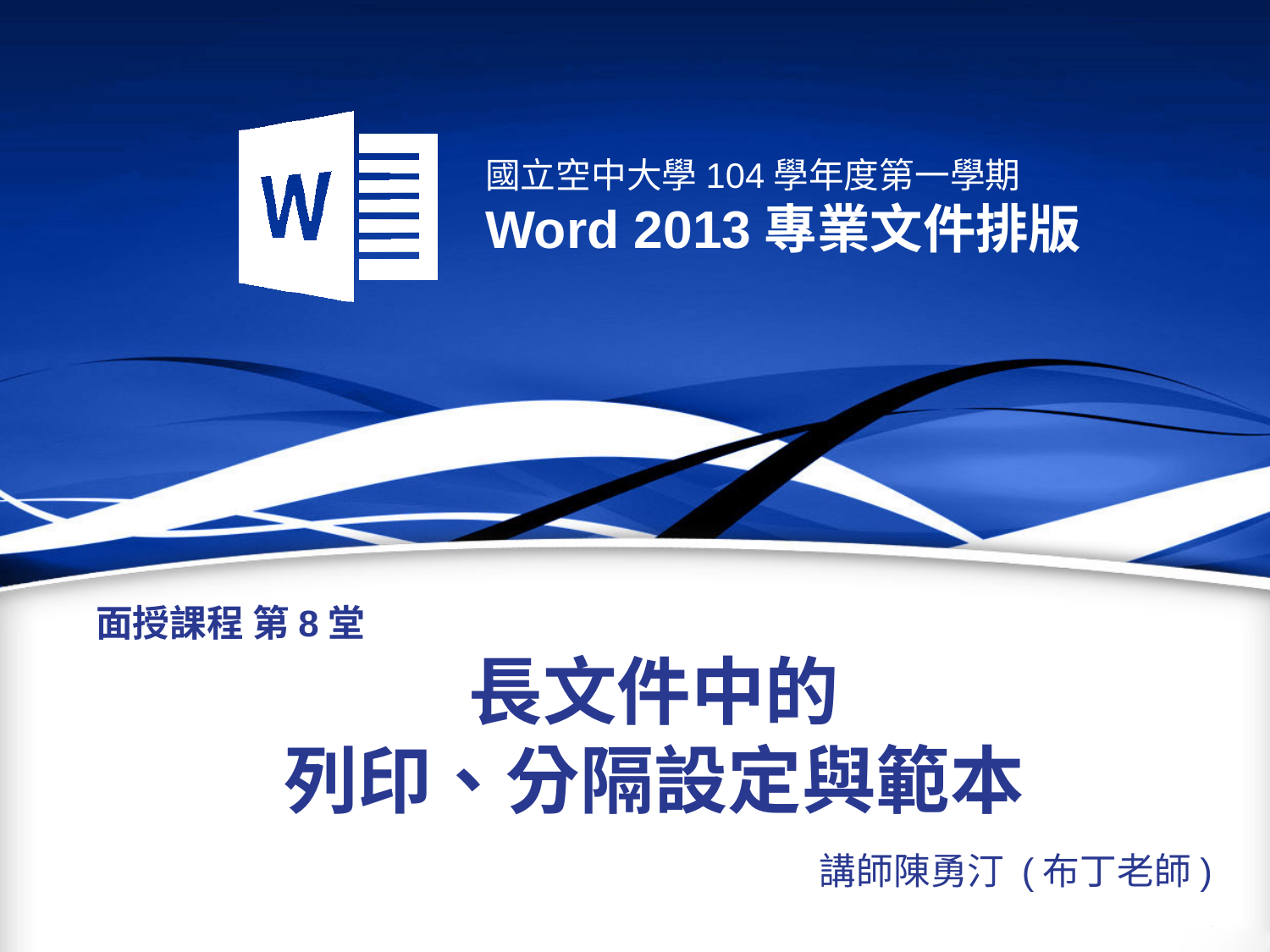

面授課程 第8堂
# 長文件中的
列印、分隔設定與範本
講師陳勇汀 (布丁老師)